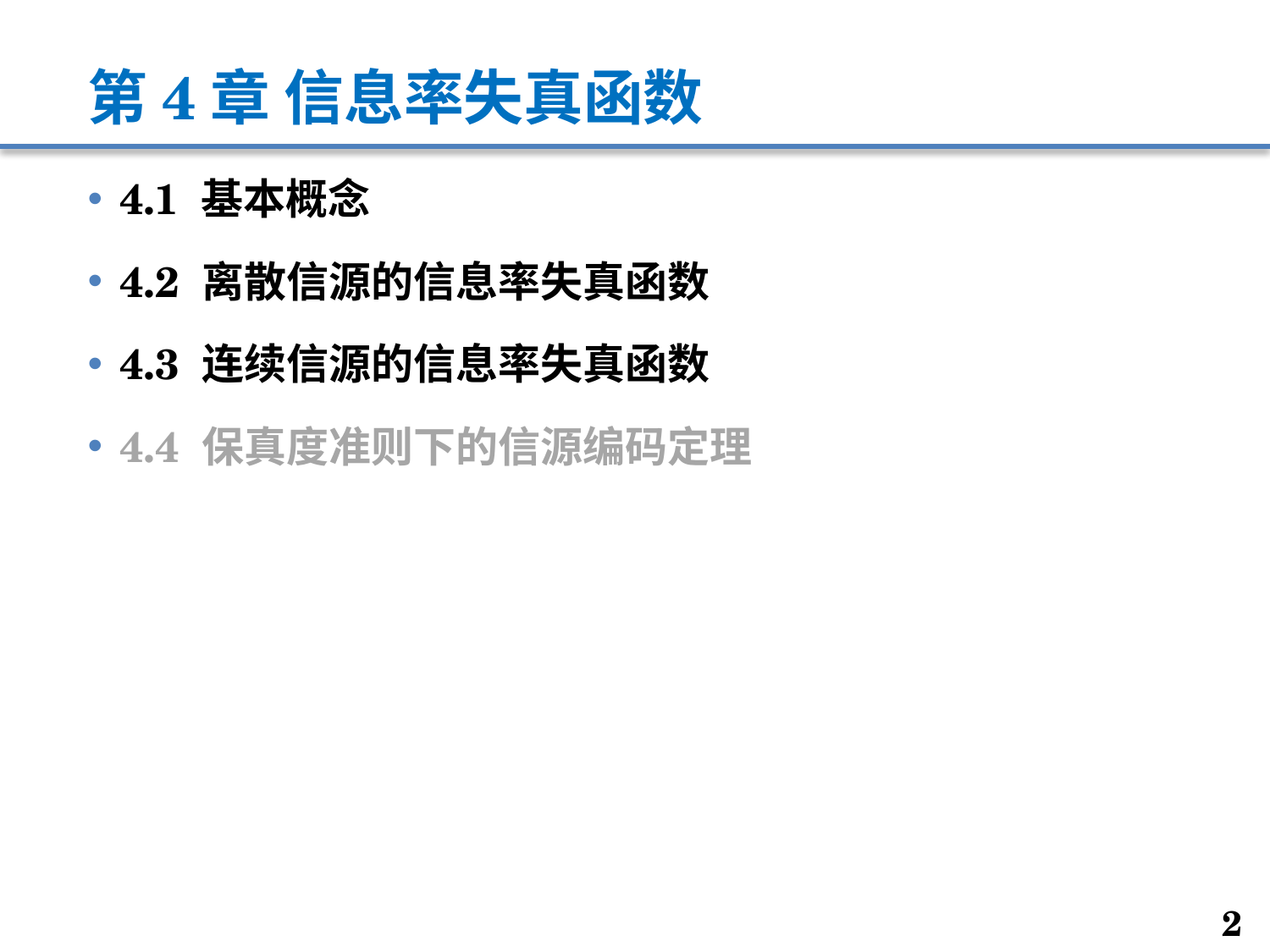

# 第4章 信息率失真函数
4.1 基本概念
4.2 离散信源的信息率失真函数
4.3 连续信源的信息率失真函数
4.4 保真度准则下的信源编码定理
2